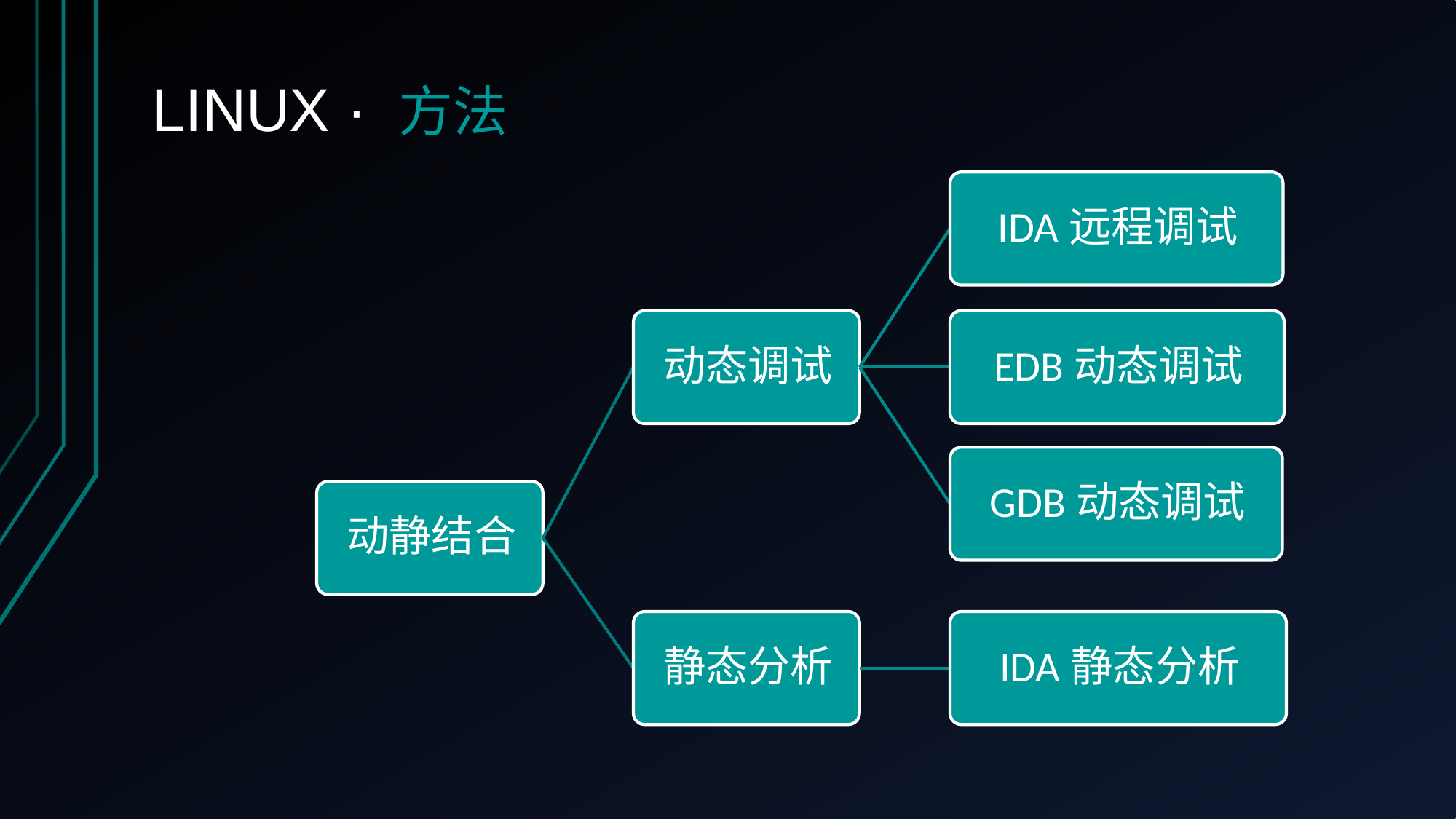

LINUX · 方法

动静结合

动态调试

IDA远程调试

EDB动态调试

GDB动态调试

静态分析

IDA静态分析